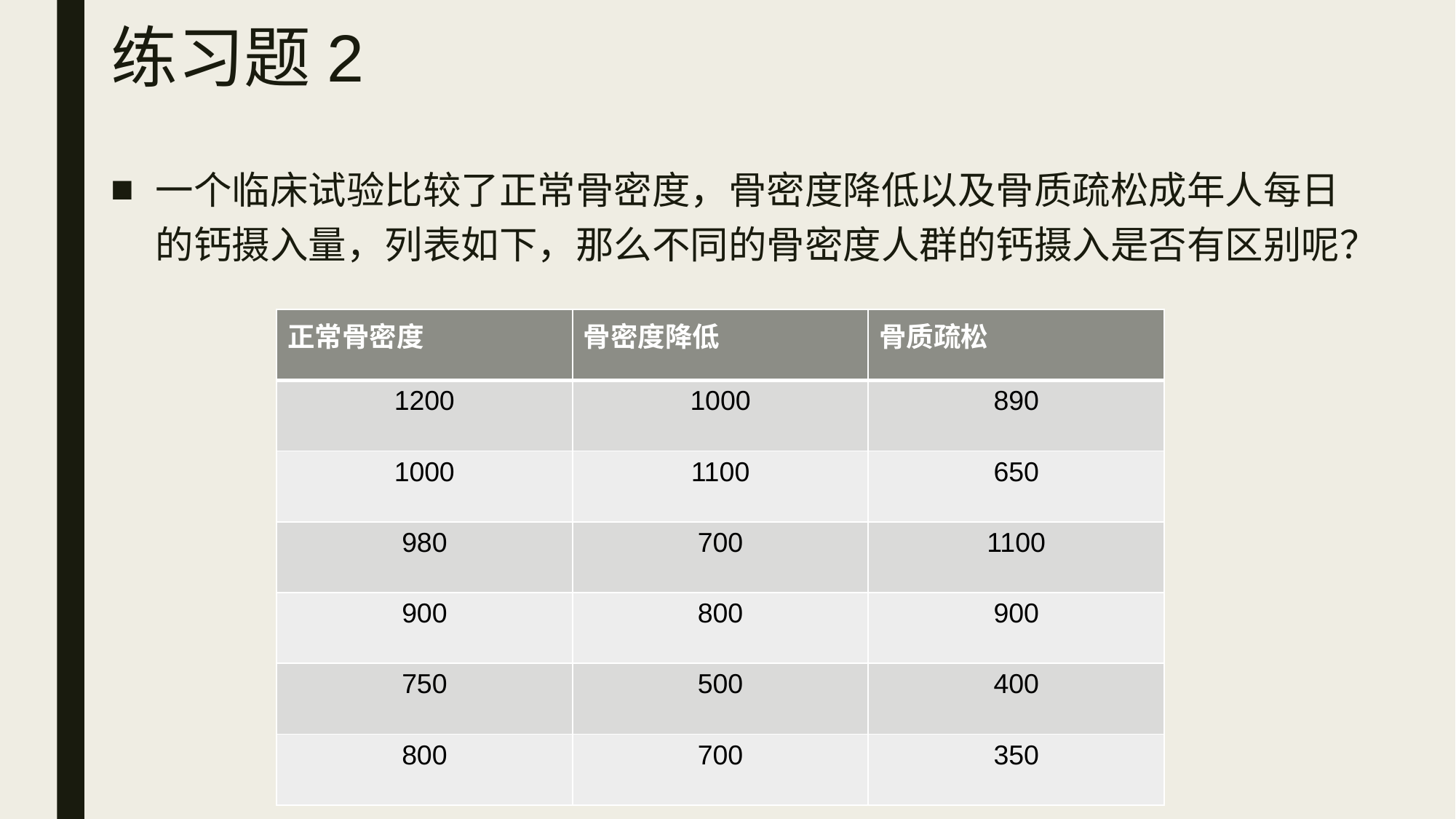

# 练习题2
一个临床试验比较了正常骨密度，骨密度降低以及骨质疏松成年人每日的钙摄入量，列表如下，那么不同的骨密度人群的钙摄入是否有区别呢？
| 正常骨密度 | 骨密度降低 | 骨质疏松 |
| --- | --- | --- |
| 1200 | 1000 | 890 |
| 1000 | 1100 | 650 |
| 980 | 700 | 1100 |
| 900 | 800 | 900 |
| 750 | 500 | 400 |
| 800 | 700 | 350 |